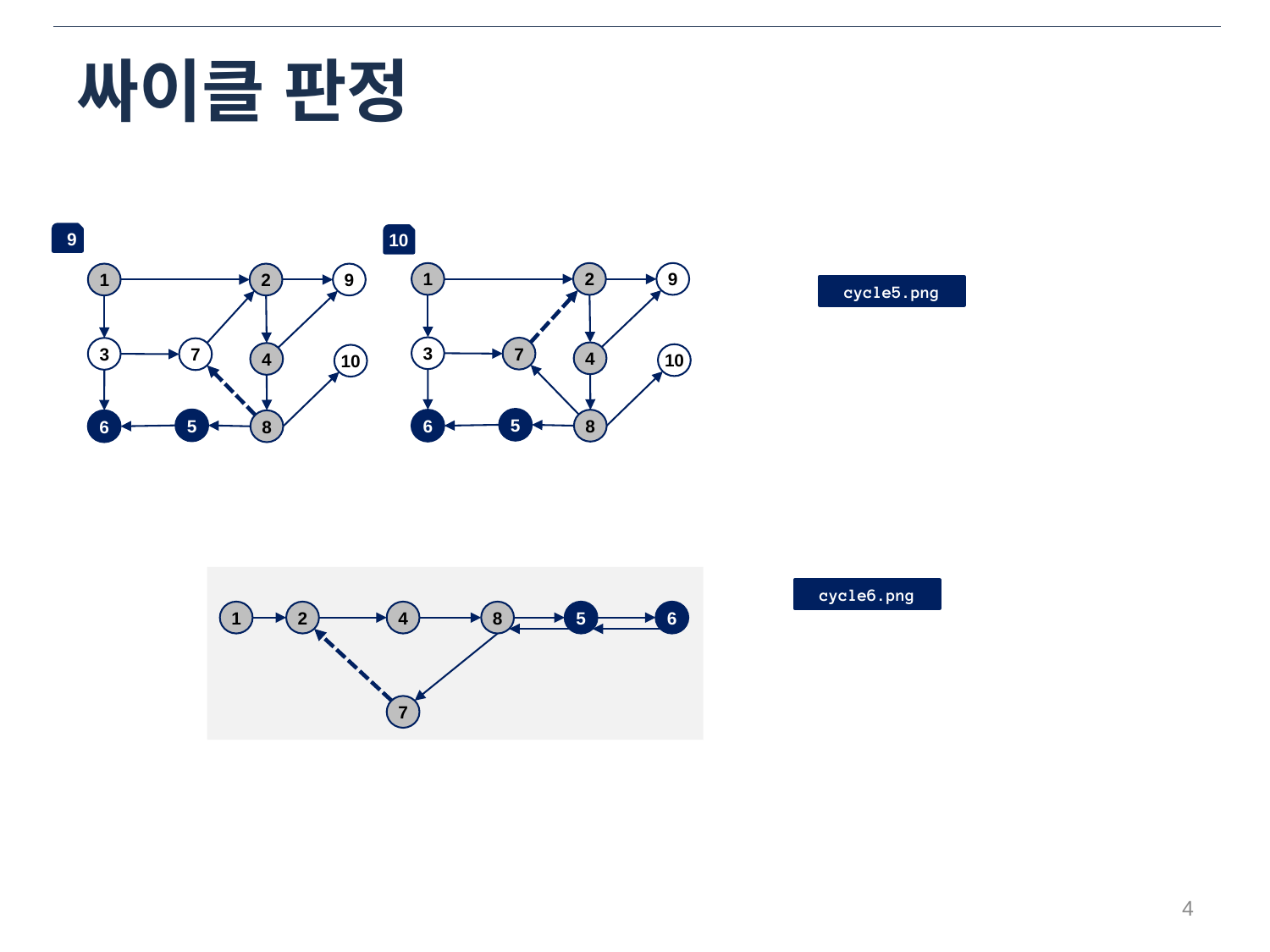

# 싸이클 판정
9
10
1
2
9
3
7
4
10
5
6
8
1
2
9
3
7
4
10
5
6
8
cycle5.png

cycle6.png
1
8
5
6
2
4
7
4